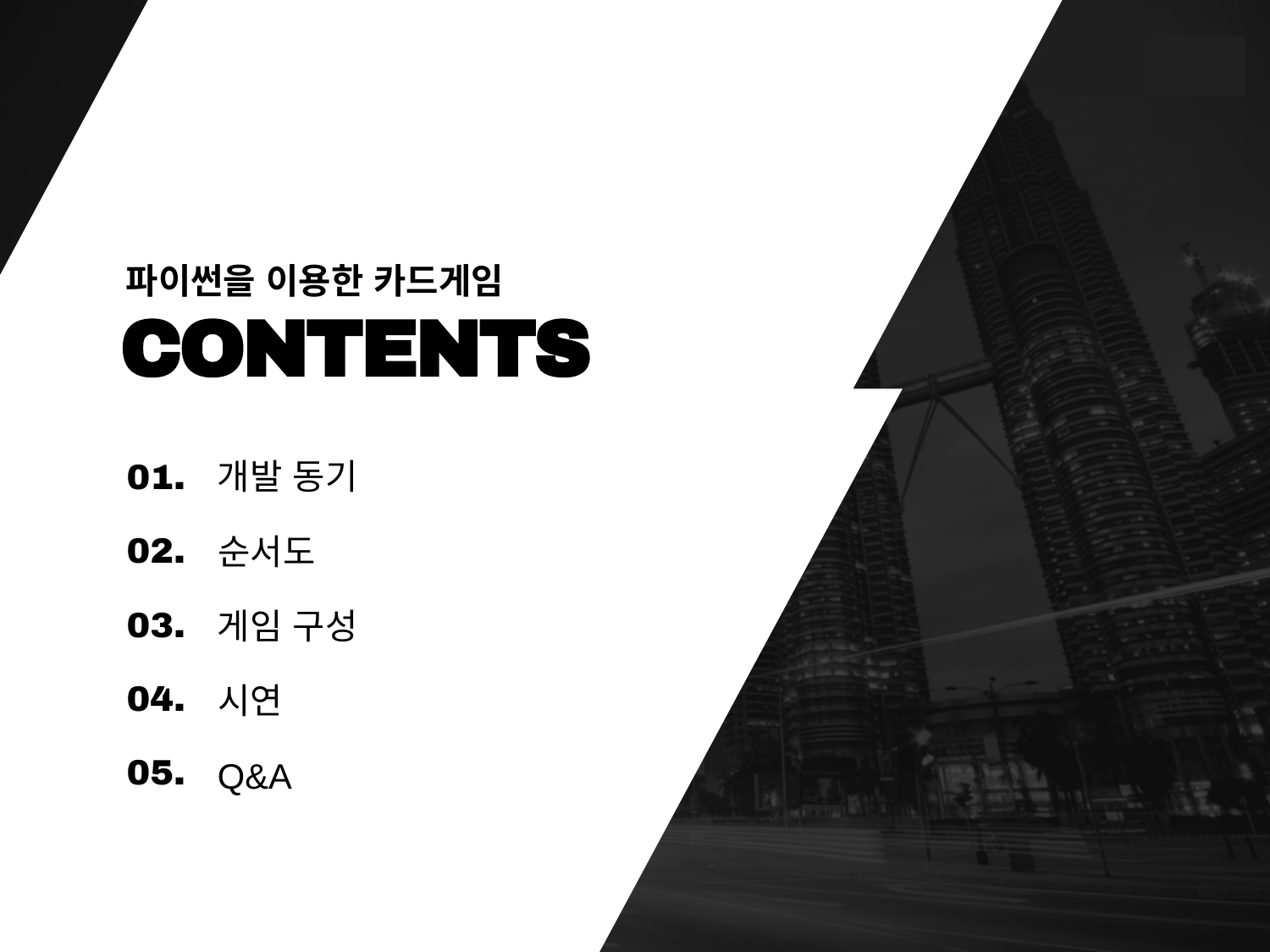

파이썬을 이용한 카드게임
CONTENTS
01.
개발 동기
02.
순서도
03.
게임 구성
04.
시연
05.
Q&A